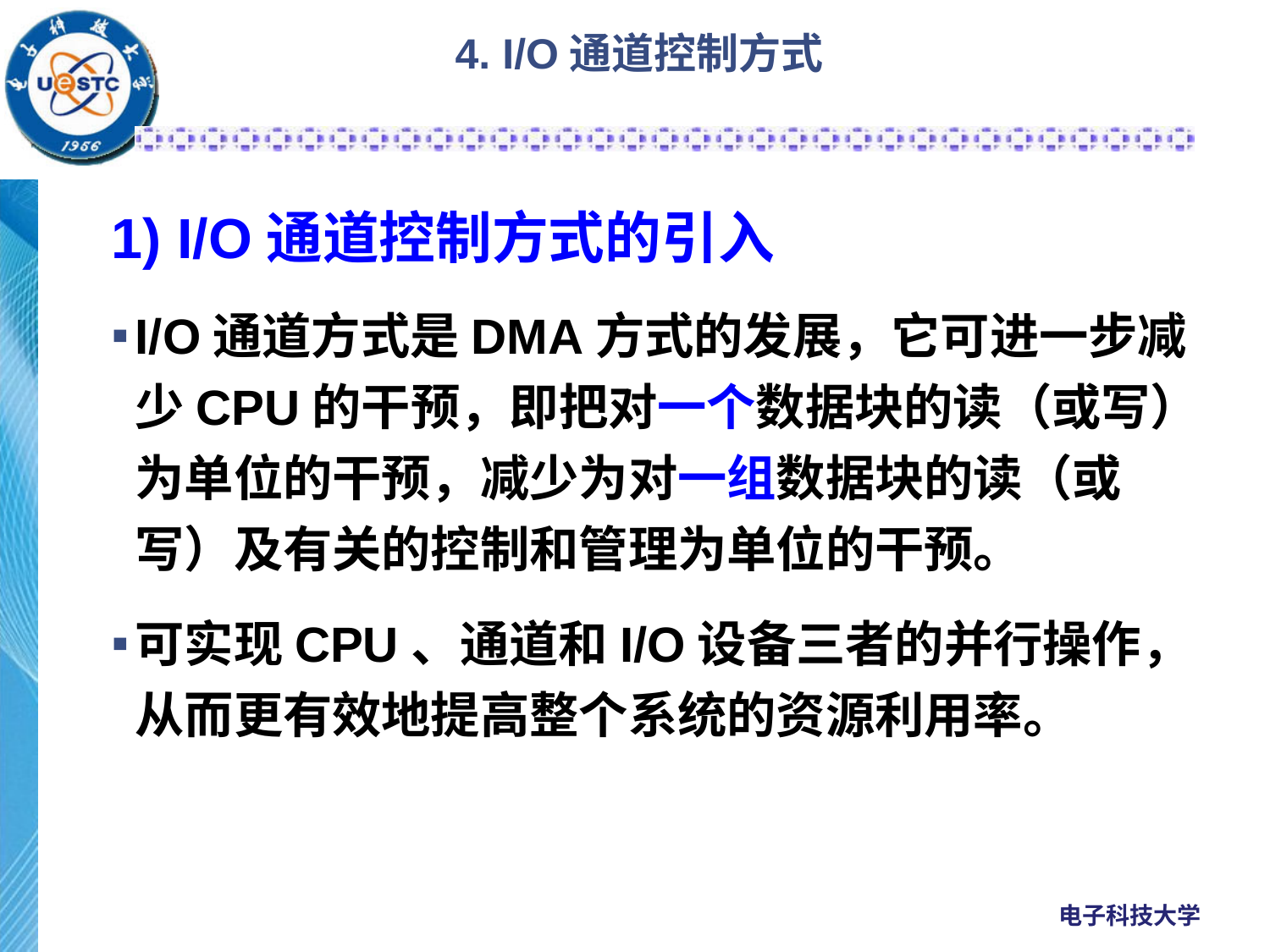

# 4. I/O通道控制方式
1) I/O通道控制方式的引入
I/O通道方式是DMA方式的发展，它可进一步减少CPU的干预，即把对一个数据块的读（或写）为单位的干预，减少为对一组数据块的读（或写）及有关的控制和管理为单位的干预。
可实现CPU、通道和I/O设备三者的并行操作，从而更有效地提高整个系统的资源利用率。